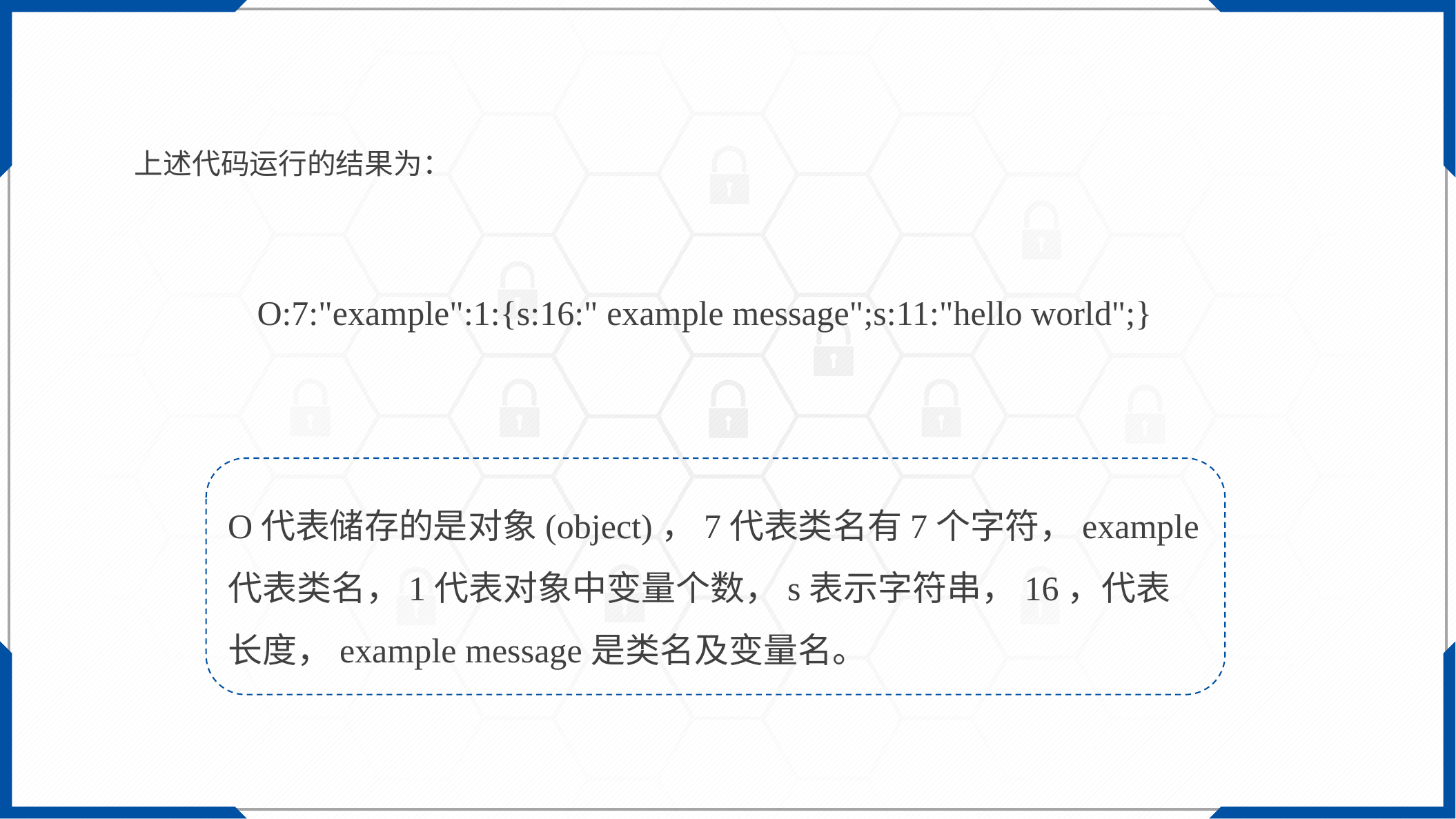

上述代码运行的结果为：
O:7:"example":1:{s:16:" example message";s:11:"hello world";}
O代表储存的是对象(object)，7代表类名有7个字符，example代表类名，1代表对象中变量个数，s表示字符串，16，代表长度，example message是类名及变量名。